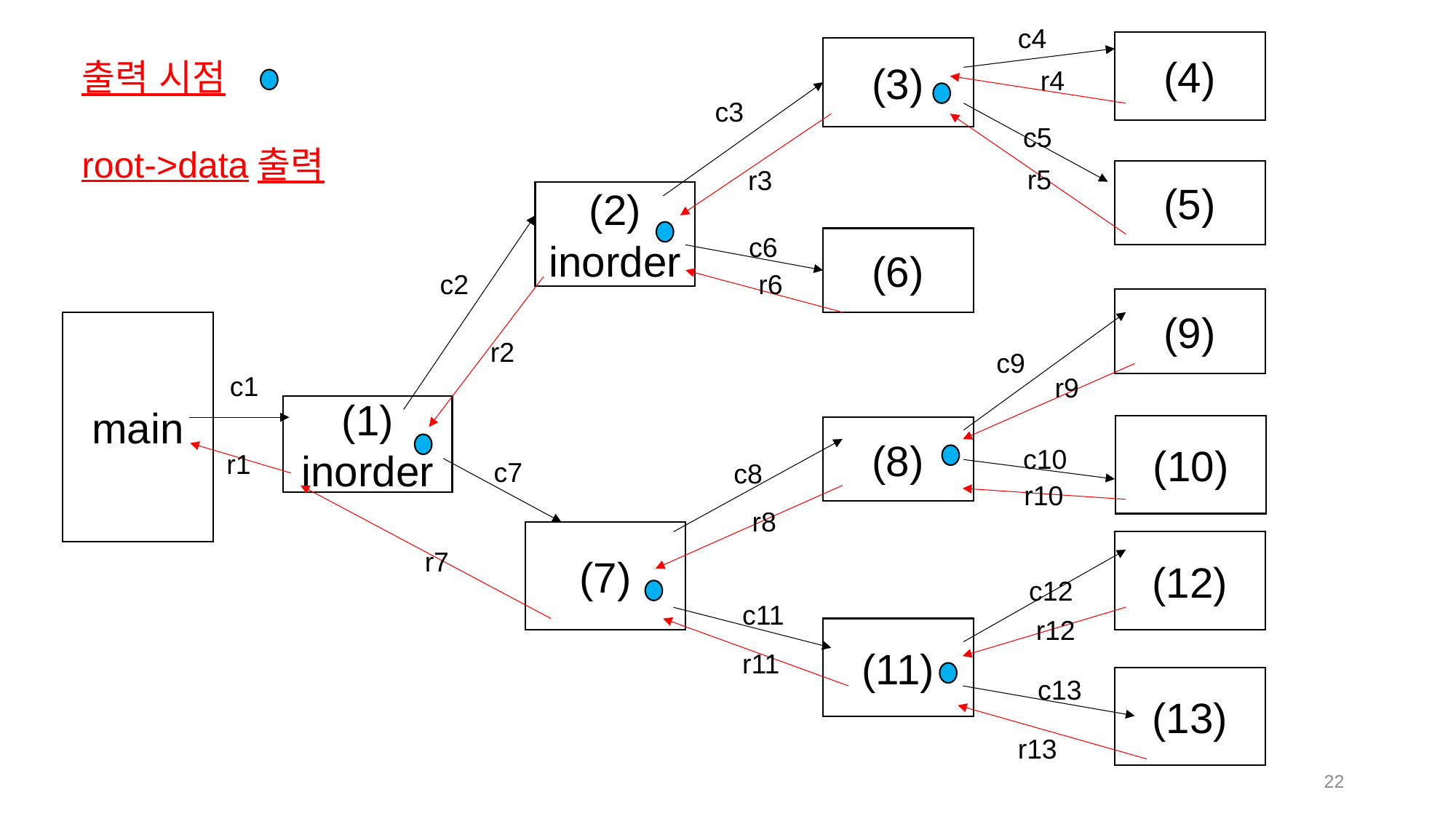

c4
(4)
(3)
출력 시점

root->data출력
r4

c3
c5
r5
r3
(5)
(2)
inorder

c6
(6)
c2
r6
(9)
main
r2
c9
c1
r9
(1) inorder
(10)
(8)

c10
r1

c7
c8
r10
r8
(7)
(12)
r7
c12

c11
r12
(11)
r11

(13)
c13
r13
22